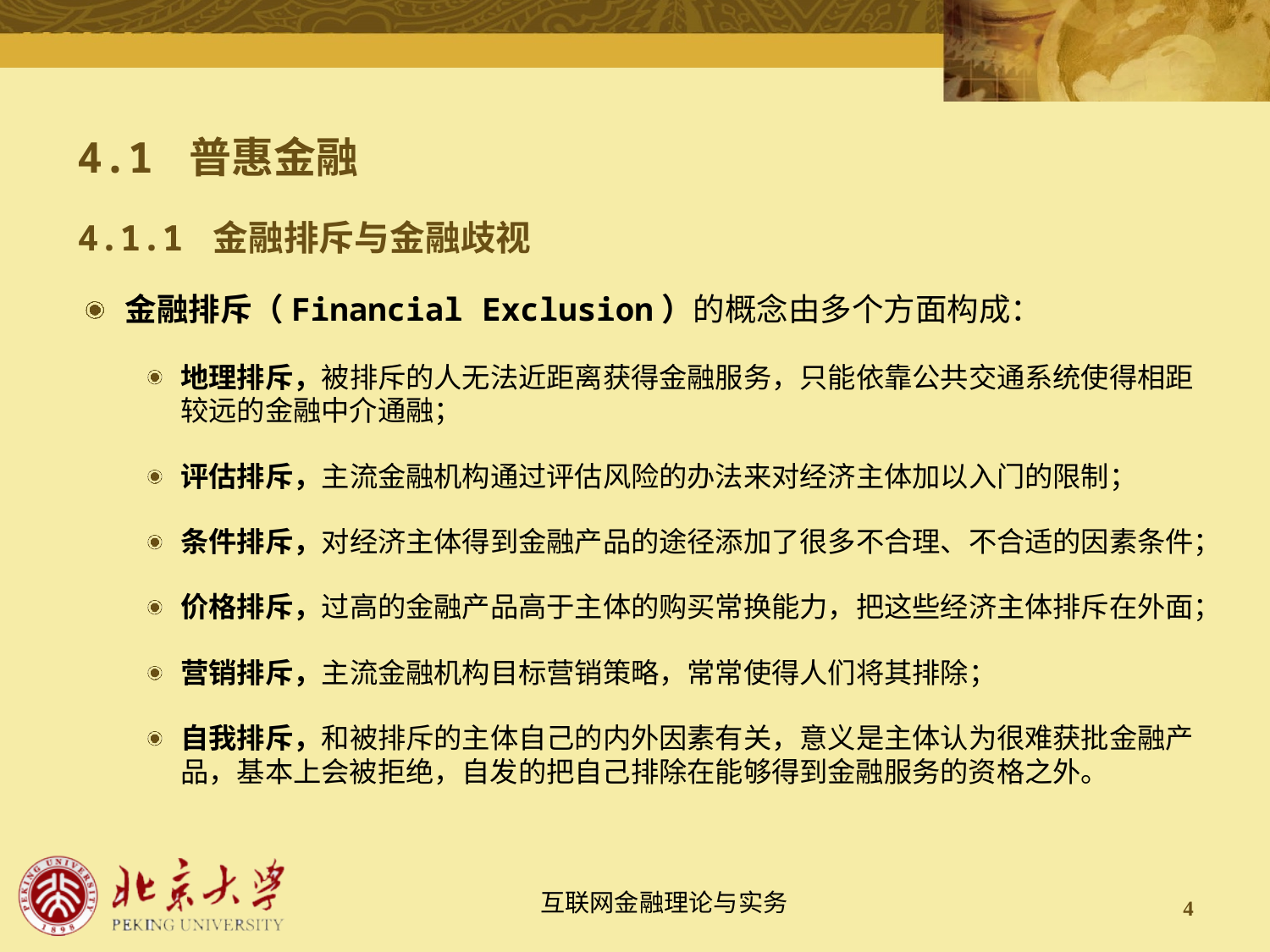

# 4.1 普惠金融
4.1.1 金融排斥与金融歧视
金融排斥（Financial Exclusion）的概念由多个方面构成：
地理排斥，被排斥的人无法近距离获得金融服务，只能依靠公共交通系统使得相距较远的金融中介通融；
评估排斥，主流金融机构通过评估风险的办法来对经济主体加以入门的限制；
条件排斥，对经济主体得到金融产品的途径添加了很多不合理、不合适的因素条件；
价格排斥，过高的金融产品高于主体的购买常换能力，把这些经济主体排斥在外面；
营销排斥，主流金融机构目标营销策略，常常使得人们将其排除；
自我排斥，和被排斥的主体自己的内外因素有关，意义是主体认为很难获批金融产品，基本上会被拒绝，自发的把自己排除在能够得到金融服务的资格之外。
4